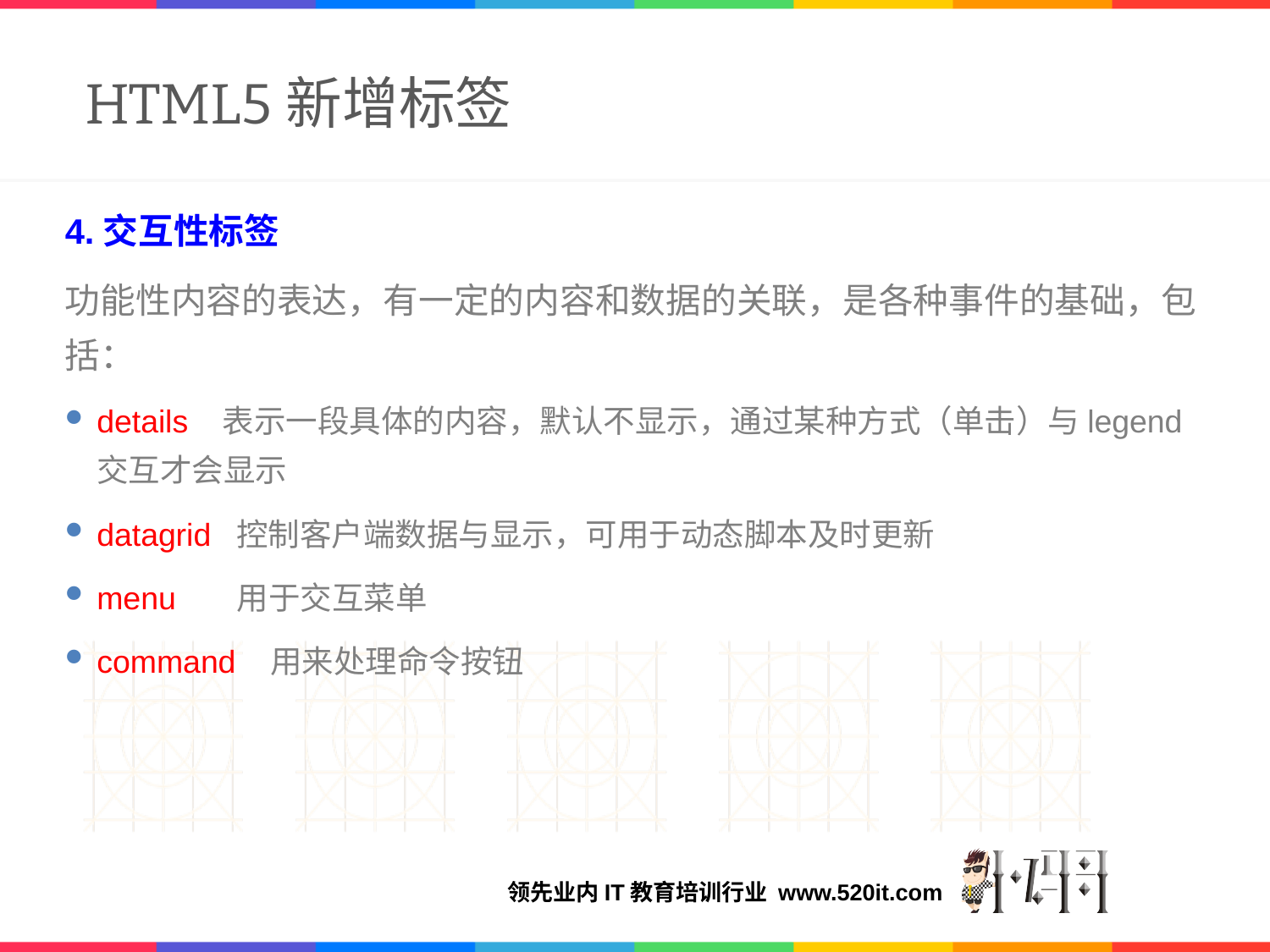

# HTML5新增标签
4.交互性标签
功能性内容的表达，有一定的内容和数据的关联，是各种事件的基础，包括：
details   表示一段具体的内容，默认不显示，通过某种方式（单击）与legend交互才会显示
datagrid  控制客户端数据与显示，可用于动态脚本及时更新
menu      用于交互菜单
command   用来处理命令按钮